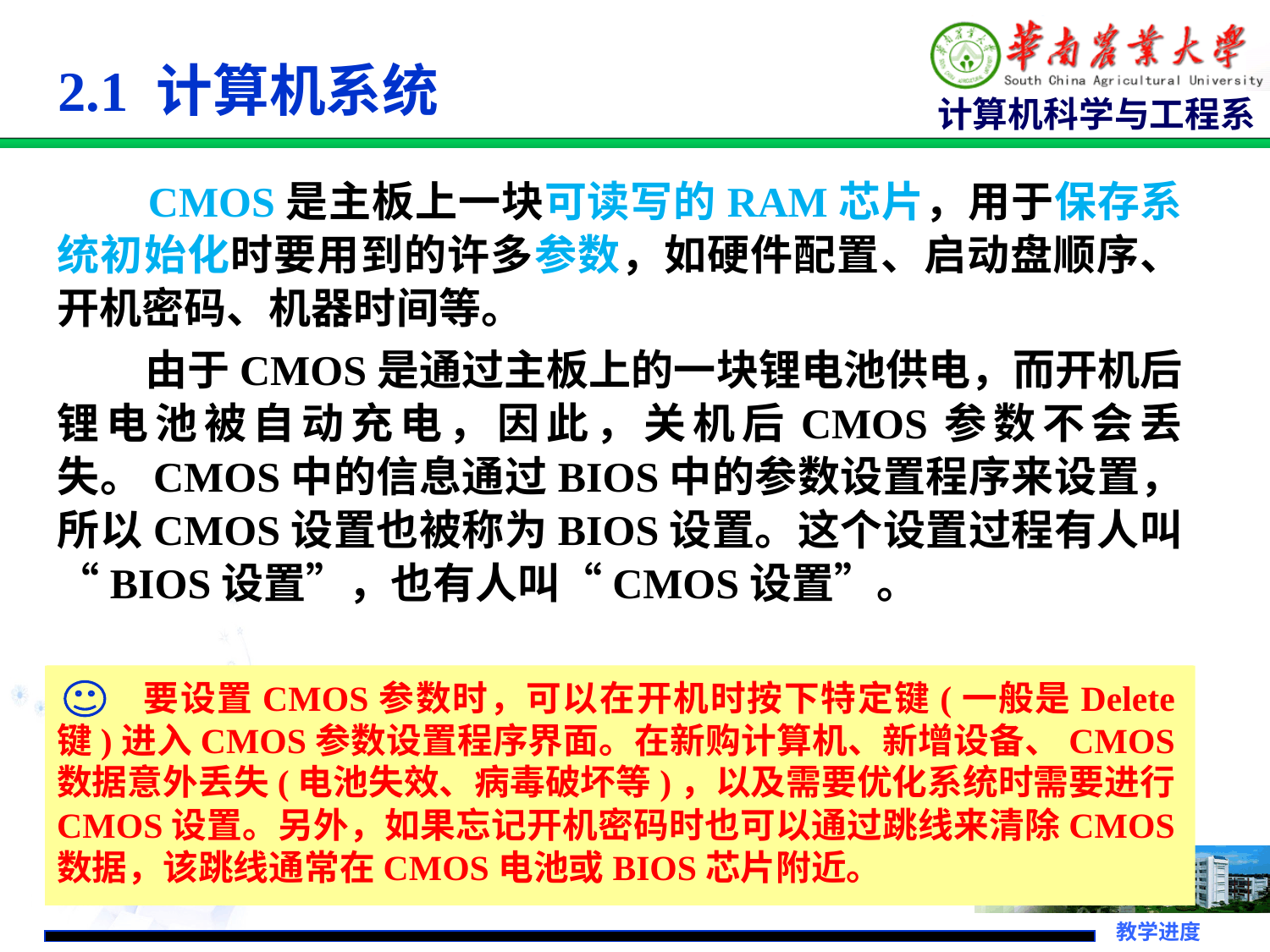

# 2.1 计算机系统
        CMOS是主板上一块可读写的RAM芯片，用于保存系统初始化时要用到的许多参数，如硬件配置、启动盘顺序、开机密码、机器时间等。
        由于CMOS是通过主板上的一块锂电池供电，而开机后锂电池被自动充电，因此，关机后CMOS参数不会丢失。CMOS中的信息通过BIOS中的参数设置程序来设置，所以CMOS设置也被称为BIOS设置。这个设置过程有人叫“BIOS设置”，也有人叫“CMOS设置”。

        要设置CMOS参数时，可以在开机时按下特定键(一般是Delete键)进入CMOS参数设置程序界面。在新购计算机、新增设备、CMOS数据意外丢失(电池失效、病毒破坏等)，以及需要优化系统时需要进行CMOS设置。另外，如果忘记开机密码时也可以通过跳线来清除CMOS数据，该跳线通常在CMOS电池或BIOS芯片附近。